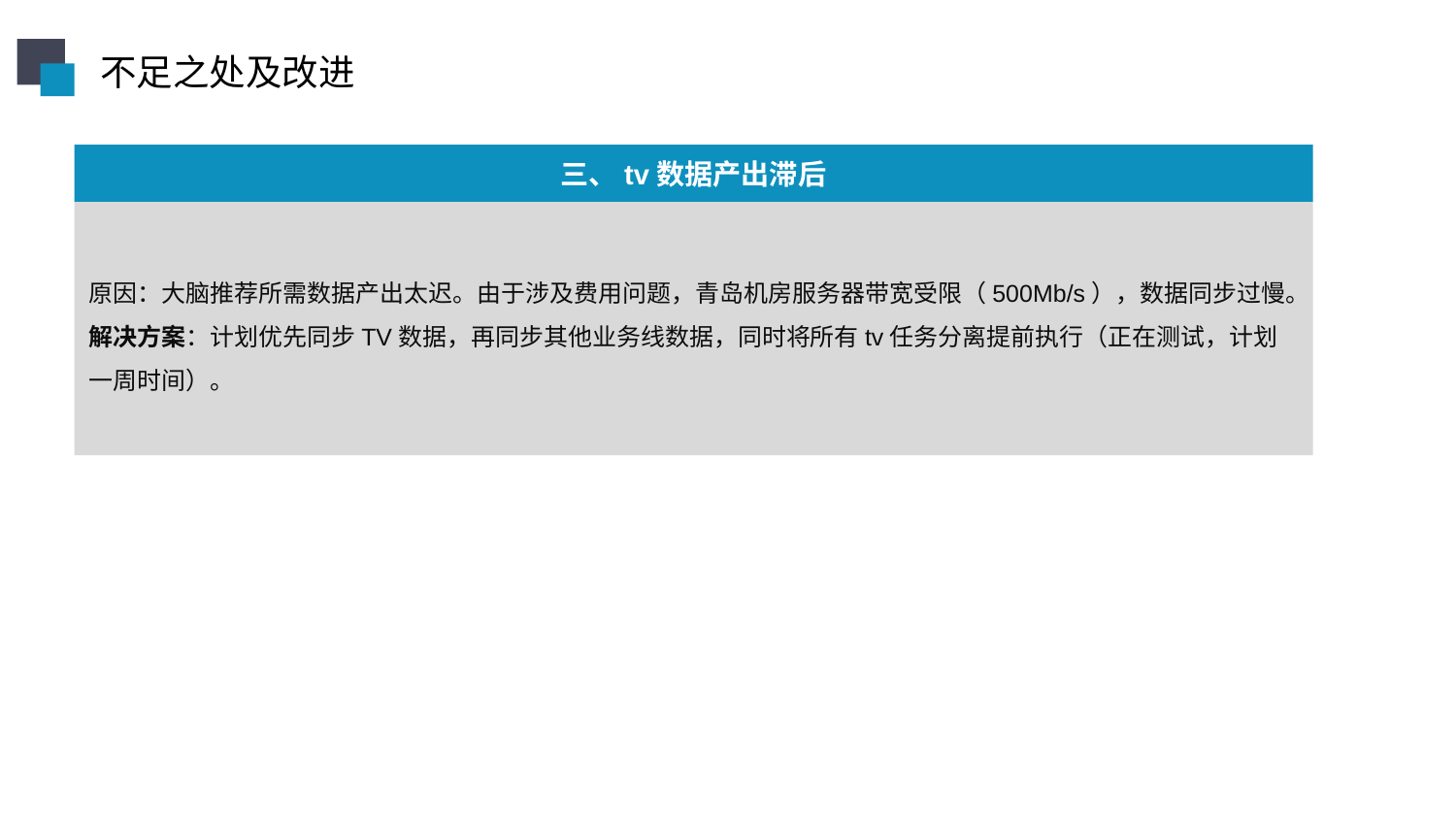

不足之处及改进
三、tv数据产出滞后
原因：大脑推荐所需数据产出太迟。由于涉及费用问题，青岛机房服务器带宽受限（500Mb/s），数据同步过慢。
解决方案：计划优先同步TV数据，再同步其他业务线数据，同时将所有tv任务分离提前执行（正在测试，计划一周时间）。